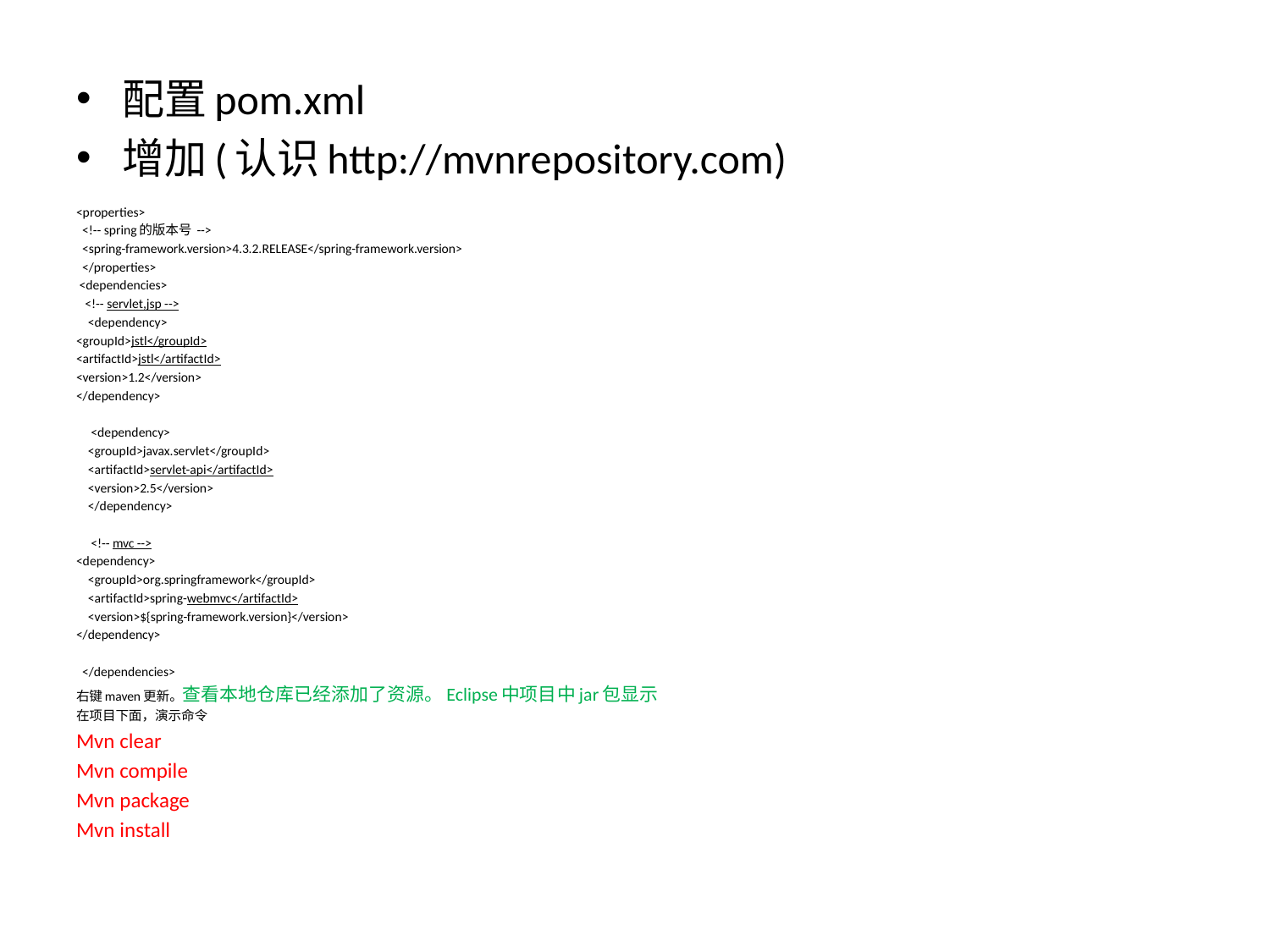

配置pom.xml
增加(认识http://mvnrepository.com)

<properties>
  <!-- spring的版本号 -->
  <spring-framework.version>4.3.2.RELEASE</spring-framework.version>
  </properties>
 <dependencies>
   <!-- servlet,jsp -->
    <dependency>
<groupId>jstl</groupId>
<artifactId>jstl</artifactId>
<version>1.2</version>
</dependency>

     <dependency>
    <groupId>javax.servlet</groupId>
    <artifactId>servlet-api</artifactId>
    <version>2.5</version>
    </dependency>

     <!-- mvc -->
<dependency>
    <groupId>org.springframework</groupId>
    <artifactId>spring-webmvc</artifactId>
    <version>${spring-framework.version}</version>
</dependency>

  </dependencies>
右键maven更新。查看本地仓库已经添加了资源。Eclipse中项目中jar包显示
在项目下面，演示命令
Mvn clear
Mvn compile
Mvn package
Mvn install